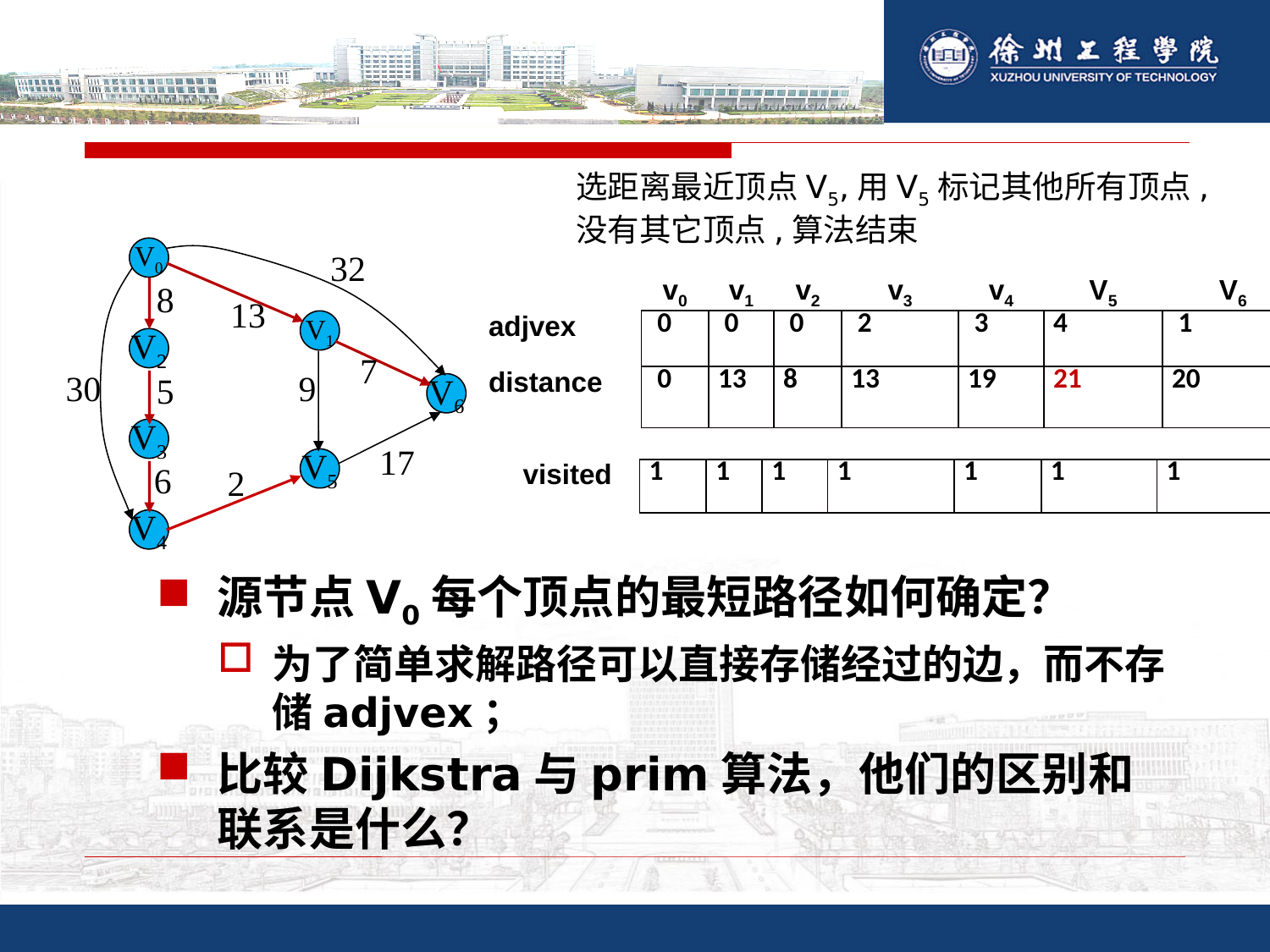

#
选距离最近顶点V5,用V5标记其他所有顶点,没有其它顶点,算法结束
V0

V1
V2

V6

V3
V5

V4
32
8
13
7
30
9
5
17
6
2
|  | v0 | v1 | v2 | v3 | v4 | V5 | V6 |
| --- | --- | --- | --- | --- | --- | --- | --- |
| adjvex | 0 | 0 | 0 | 2 | 3 | 4 | 1 |
| distance | 0 | 13 | 8 | 13 | 19 | 21 | 20 |
| visited | 1 | 1 | 1 | 1 | 1 | 1 | 1 |
| --- | --- | --- | --- | --- | --- | --- | --- |
源节点V0每个顶点的最短路径如何确定？
为了简单求解路径可以直接存储经过的边，而不存储adjvex；
比较Dijkstra与prim算法，他们的区别和联系是什么？